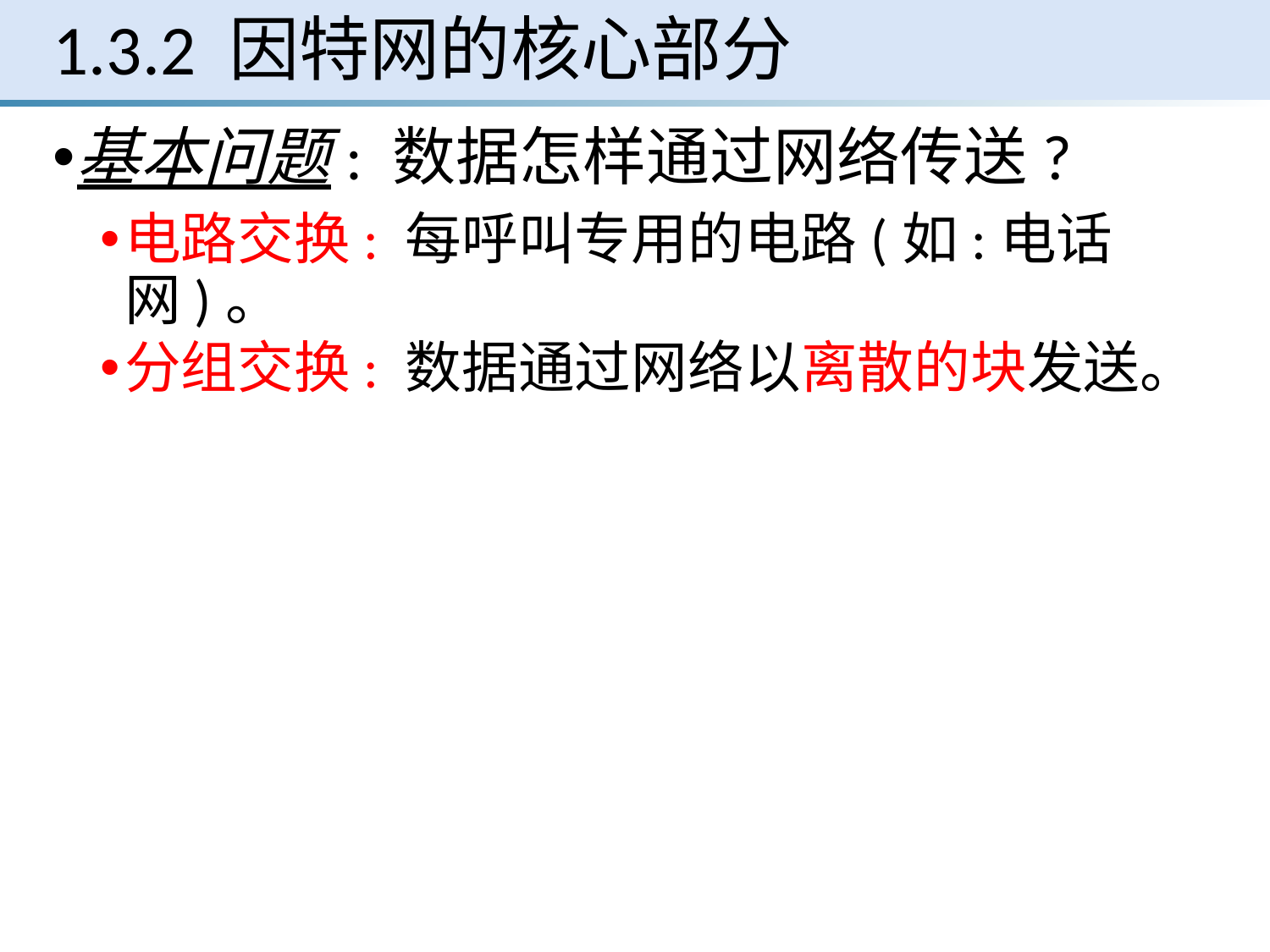

# 1.3.2 因特网的核心部分
基本问题: 数据怎样通过网络传送?
电路交换: 每呼叫专用的电路(如:电话网)。
分组交换: 数据通过网络以离散的块发送。